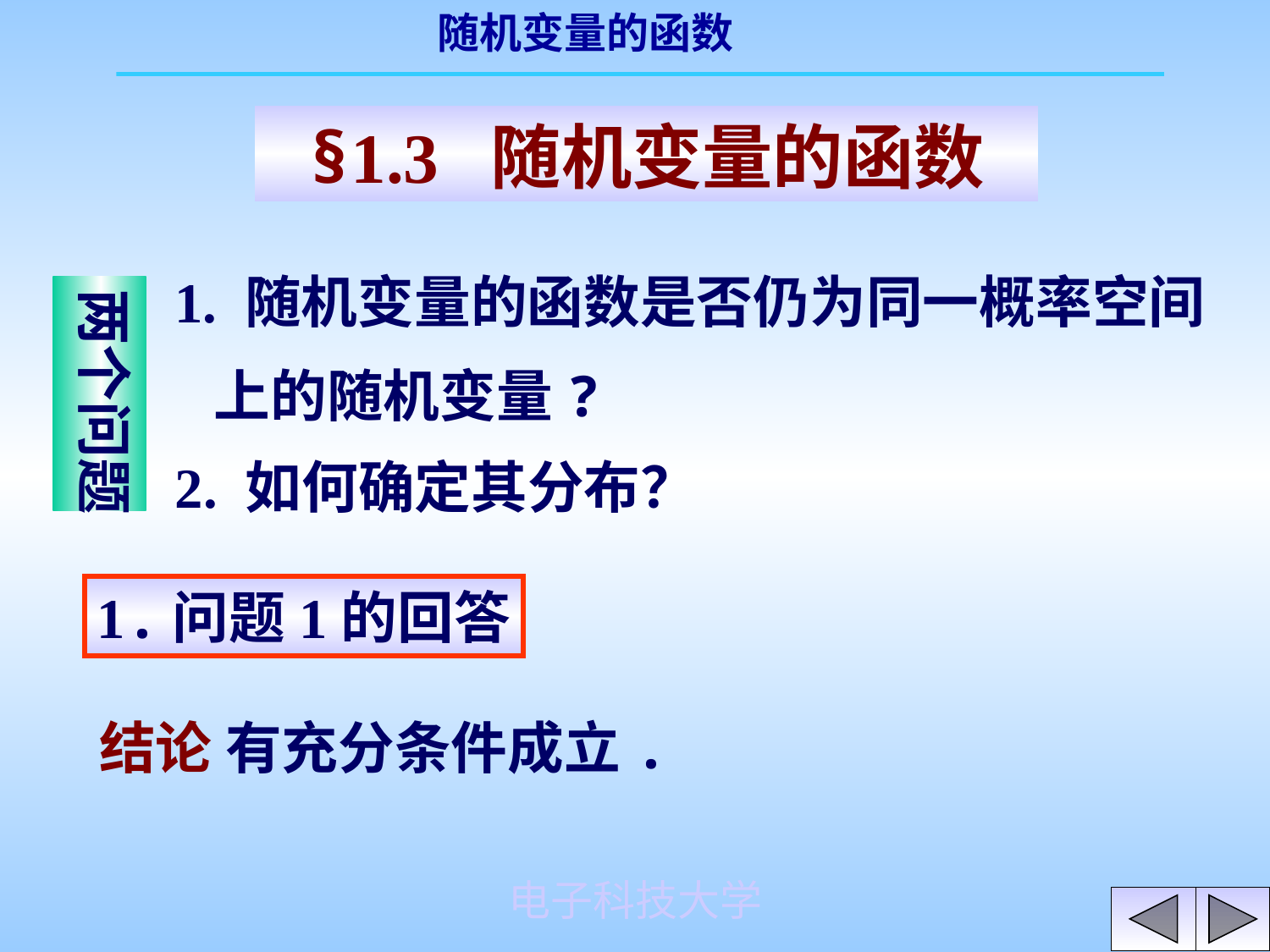

§1.3  随机变量的函数
1. 随机变量的函数是否仍为同一概率空间
  上的随机变量?
两个问题
2. 如何确定其分布？
1.问题1的回答
结论 有充分条件成立.
电子科技大学